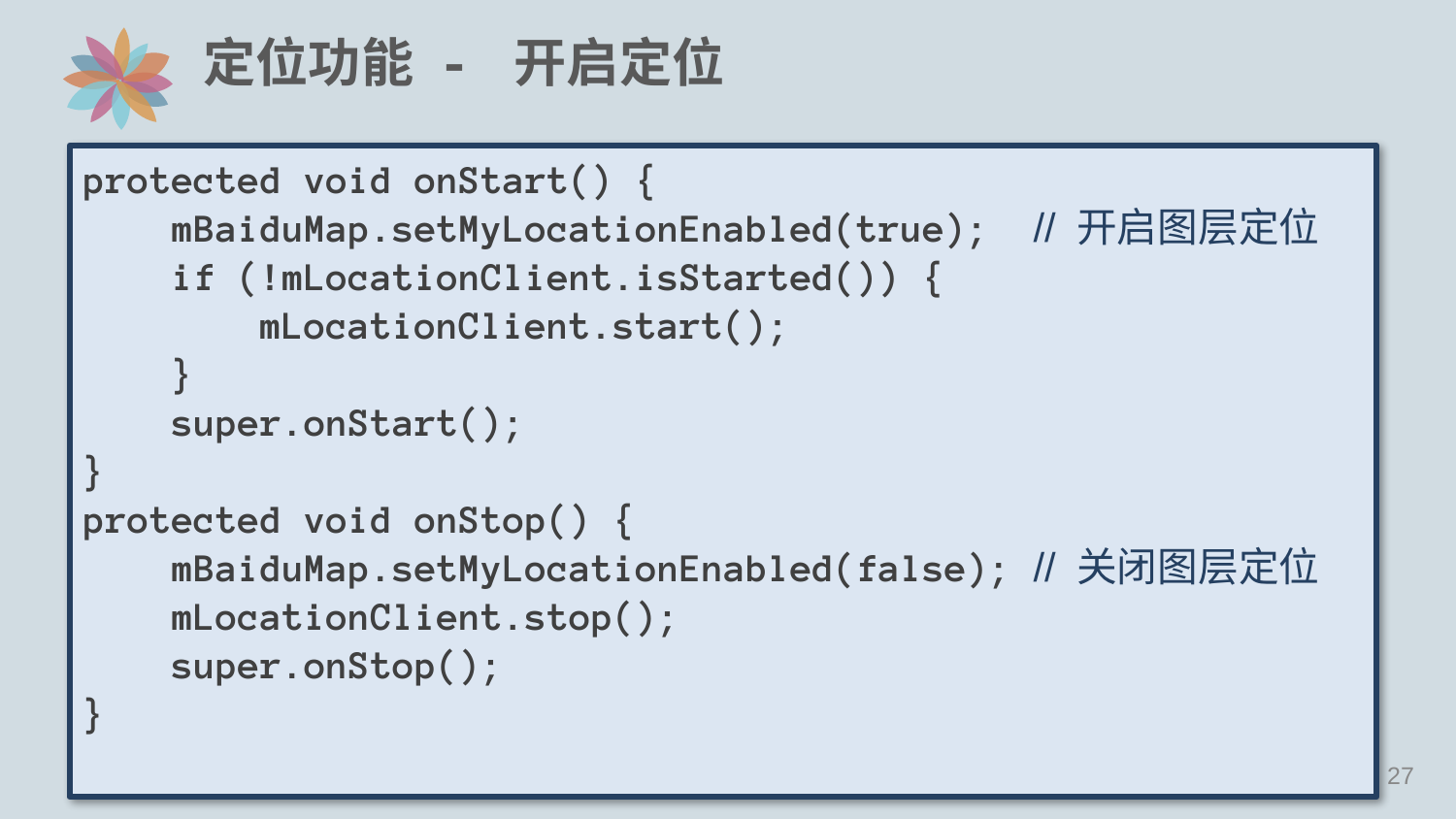

# 定位功能 - 开启定位
protected void onStart() {
    mBaiduMap.setMyLocationEnabled(true);  // 开启图层定位
    if (!mLocationClient.isStarted()) {
        mLocationClient.start();
    }
    super.onStart();
}
protected void onStop() {
    mBaiduMap.setMyLocationEnabled(false); // 关闭图层定位
    mLocationClient.stop();
    super.onStop();
}
27